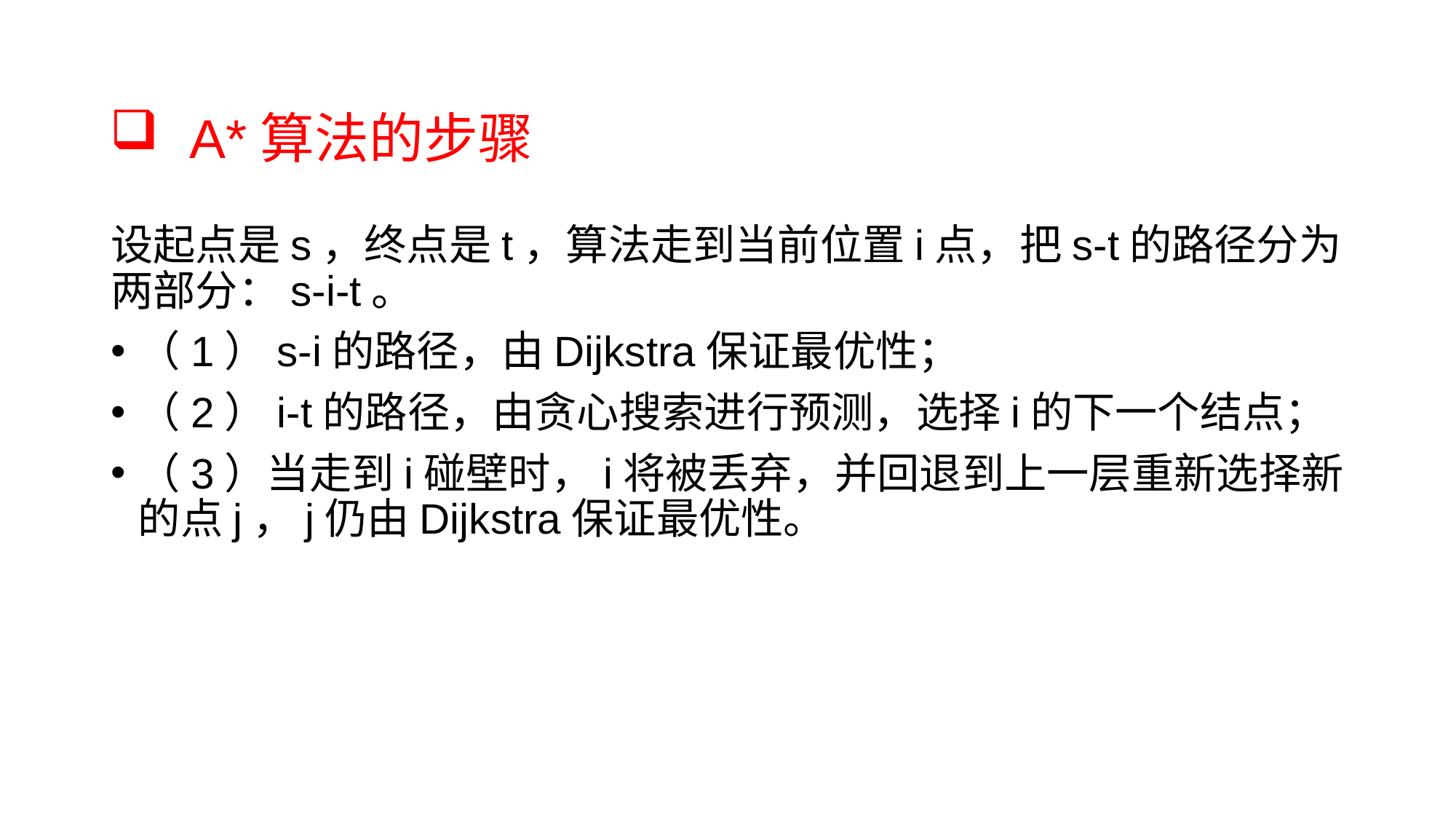

A*算法的步骤
设起点是s，终点是t，算法走到当前位置i点，把s-t的路径分为两部分：s-i-t。
（1）s-i的路径，由Dijkstra保证最优性；
（2）i-t的路径，由贪心搜索进行预测，选择i的下一个结点；
（3）当走到i碰壁时，i将被丢弃，并回退到上一层重新选择新的点j，j仍由Dijkstra保证最优性。